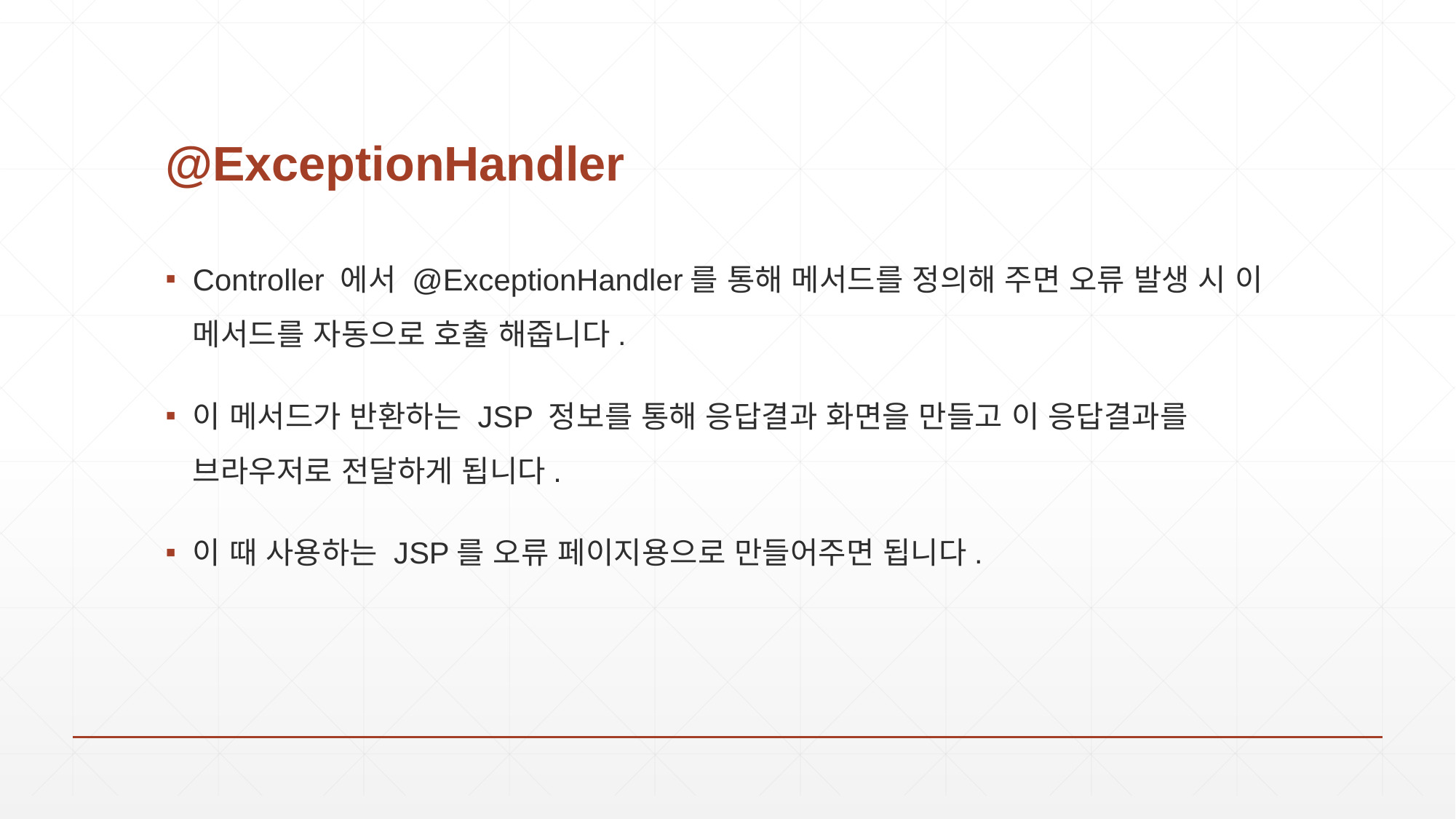

# @ExceptionHandler
Controller 에서 @ExceptionHandler를 통해 메서드를 정의해 주면 오류 발생 시 이 메서드를 자동으로 호출 해줍니다.
이 메서드가 반환하는 JSP 정보를 통해 응답결과 화면을 만들고 이 응답결과를 브라우저로 전달하게 됩니다.
이 때 사용하는 JSP를 오류 페이지용으로 만들어주면 됩니다.